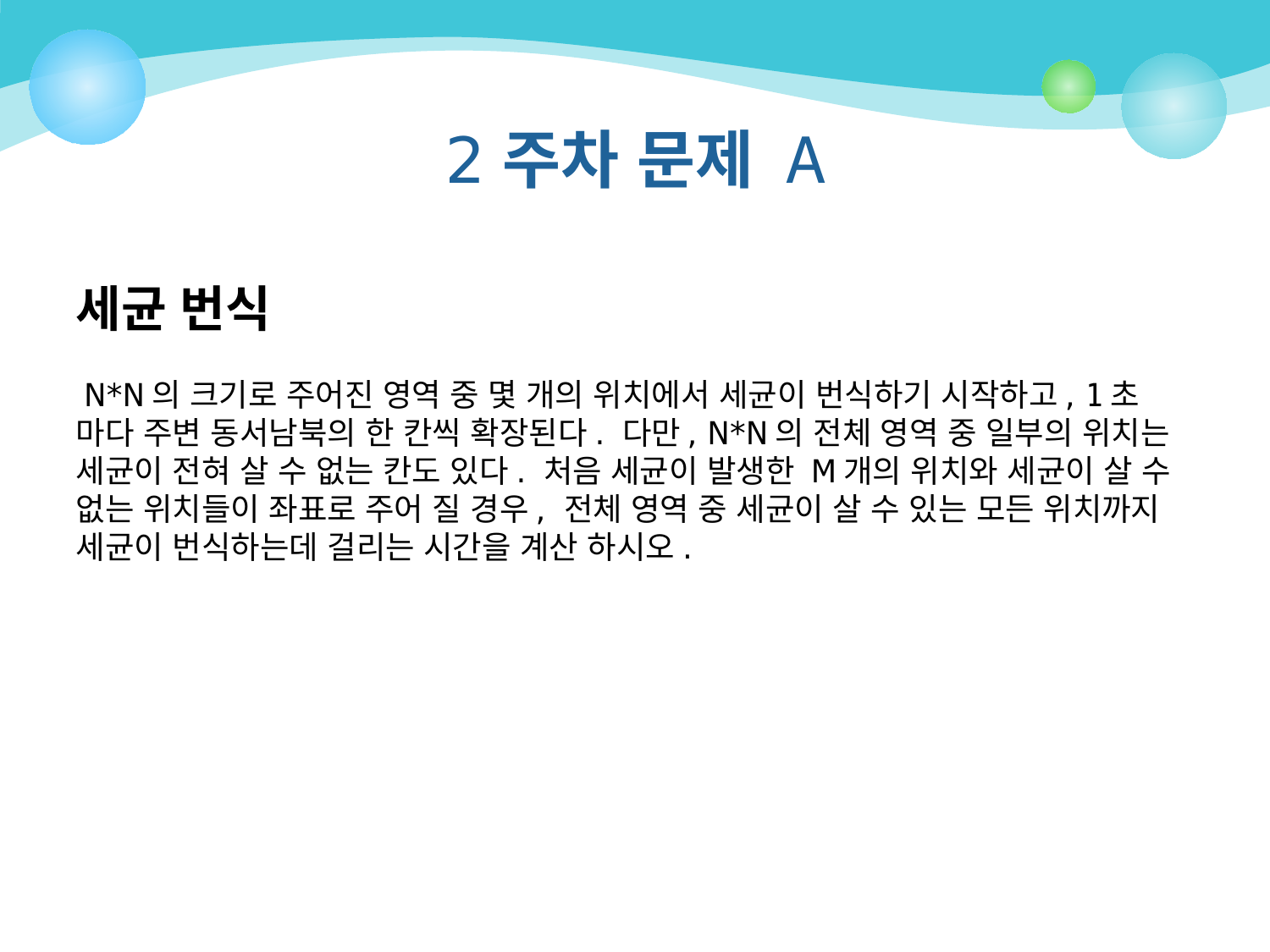

# 2주차 문제 A
세균 번식

 N*N의 크기로 주어진 영역 중 몇 개의 위치에서 세균이 번식하기 시작하고, 1초 마다 주변 동서남북의 한 칸씩 확장된다. 다만, N*N의 전체 영역 중 일부의 위치는 세균이 전혀 살 수 없는 칸도 있다. 처음 세균이 발생한 M개의 위치와 세균이 살 수 없는 위치들이 좌표로 주어 질 경우, 전체 영역 중 세균이 살 수 있는 모든 위치까지 세균이 번식하는데 걸리는 시간을 계산 하시오.